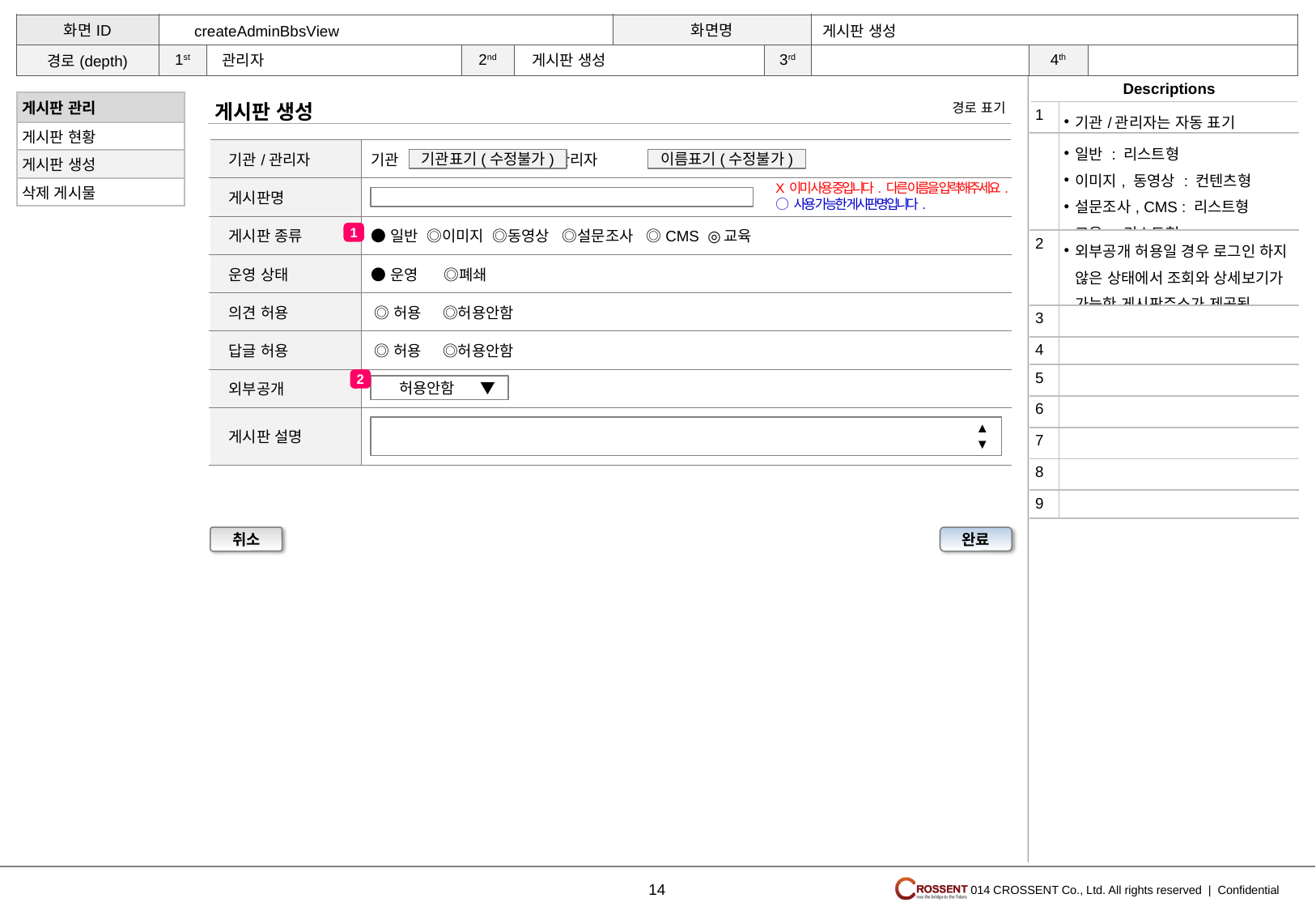

게시판 생성
createAdminBbsView
게시판 생성
관리자
게시판 생성
| 게시판 관리 |
| --- |
| 게시판 현황 |
| 게시판 생성 |
| 삭제 게시물 |
경로 표기
| 1 | 기관/관리자는 자동 표기 |
| --- | --- |
|  | 일반 : 리스트형 이미지, 동영상 : 컨텐츠형 설문조사, CMS : 리스트형 교육 : 리스트형 |
| 2 | 외부공개 허용일 경우 로그인 하지 않은 상태에서 조회와 상세보기가 가능한 게시판주소가 제공됨 |
| 3 |  |
| 4 |  |
| 5 |  |
| 6 |  |
| 7 |  |
| 8 |  |
| 9 |  |
| 기관/관리자 | 기관 관리자 |
| --- | --- |
| 게시판명 |  |
| 게시판 종류 | ●일반 ◎이미지 ◎동영상 ◎설문조사 ◎CMS ◎교육 |
| 운영 상태 | ●운영 ◎폐쇄 |
| 의견 허용 | ◎허용 ◎허용안함 |
| 답글 허용 | ◎허용 ◎허용안함 |
| 외부공개 |  |
| 게시판 설명 |  |
기관표기(수정불가)
이름표기(수정불가)
X 이미 사용 중입니다. 다른 이름을 입력해주세요.
○ 사용 가능한 게시판명입니다.

1
2
   허용안함      ▼
▲
▼

취소
완료
14